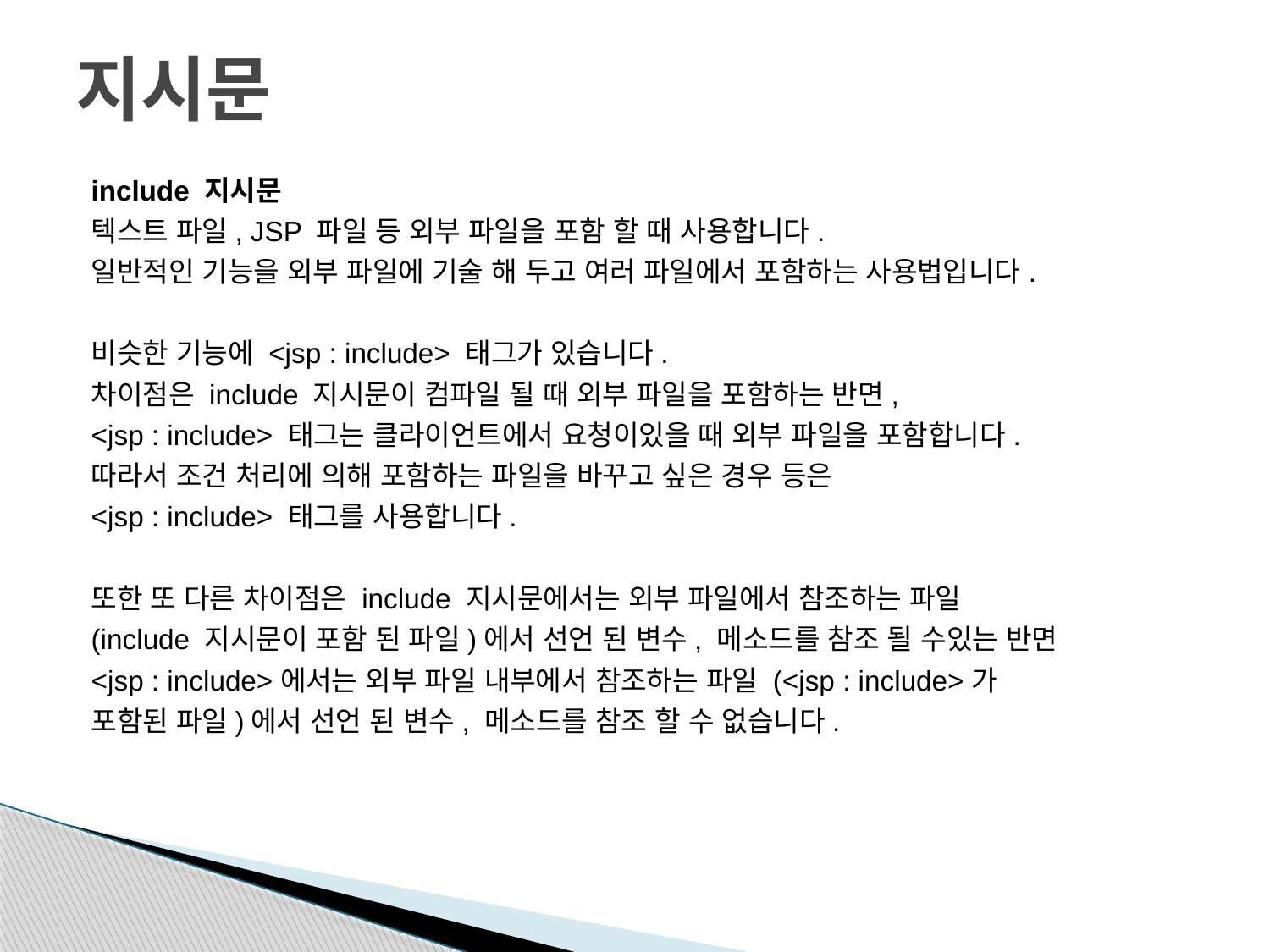

# 지시문
include 지시문
텍스트 파일, JSP 파일 등 외부 파일을 포함 할 때 사용합니다.
일반적인 기능을 외부 파일에 기술 해 두고 여러 파일에서 포함하는 사용법입니다.

비슷한 기능에 <jsp : include> 태그가 있습니다.
차이점은 include 지시문이 컴파일 될 때 외부 파일을 포함하는 반면,
<jsp : include> 태그는 클라이언트에서 요청이있을 때 외부 파일을 포함합니다.
따라서 조건 처리에 의해 포함하는 파일을 바꾸고 싶은 경우 등은
<jsp : include> 태그를 사용합니다.

또한 또 다른 차이점은 include 지시문에서는 외부 파일에서 참조하는 파일
(include 지시문이 포함 된 파일)에서 선언 된 변수, 메소드를 참조 될 수있는 반면
<jsp : include>에서는 외부 파일 내부에서 참조하는 파일 (<jsp : include>가
포함된 파일)에서 선언 된 변수, 메소드를 참조 할 수 없습니다.